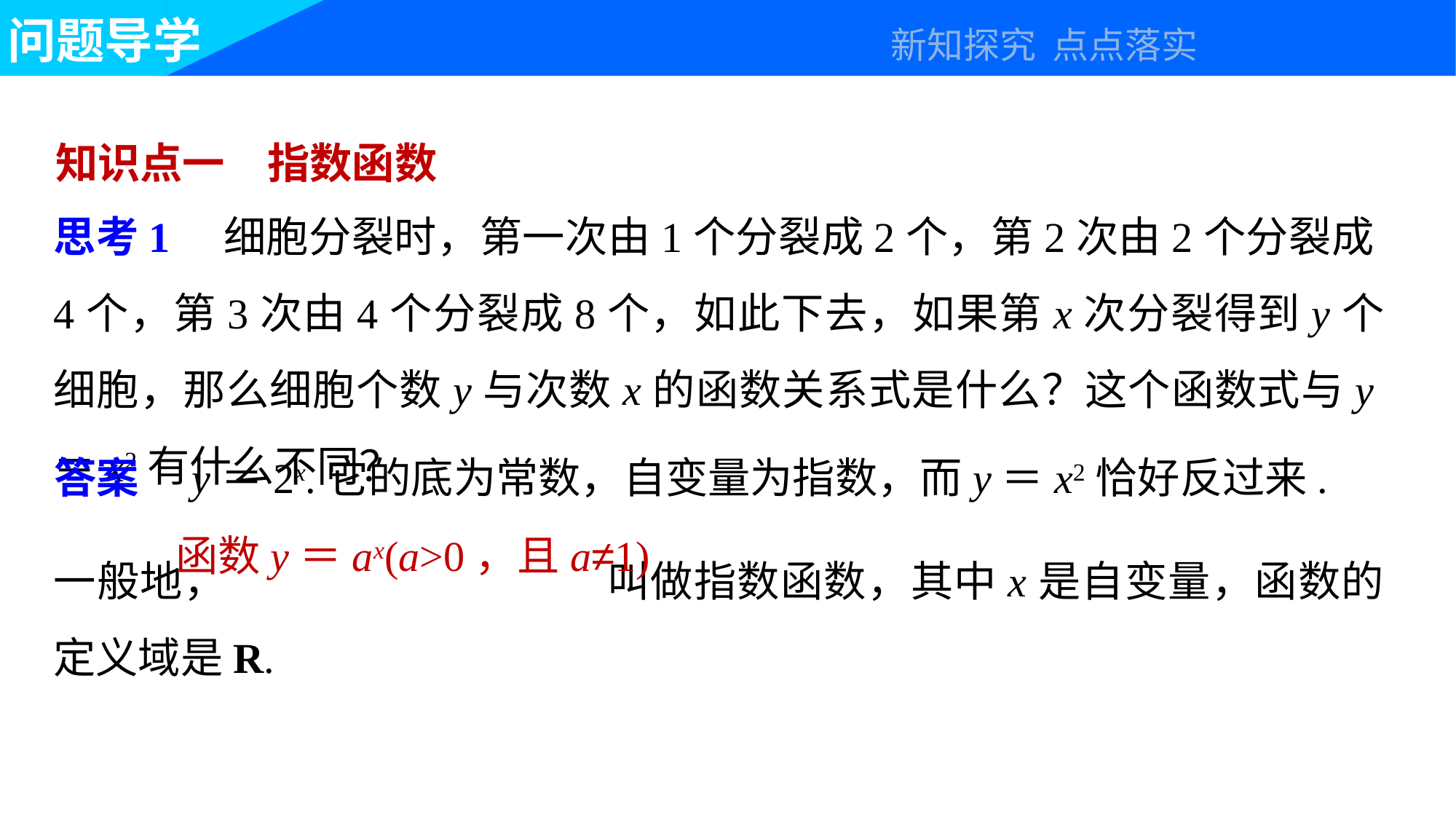

问题导学  					   　　　　新知探究  点点落实
知识点一　指数函数
思考1　细胞分裂时，第一次由1个分裂成2个，第2次由2个分裂成4个，第3次由4个分裂成8个，如此下去，如果第x次分裂得到y个细胞，那么细胞个数y与次数x的函数关系式是什么？这个函数式与y＝x2有什么不同？
答案　y＝2x.它的底为常数，自变量为指数，而y＝x2恰好反过来.
一般地，				叫做指数函数，其中x是自变量，函数的定义域是R.
函数y＝ax(a>0，且a≠1)